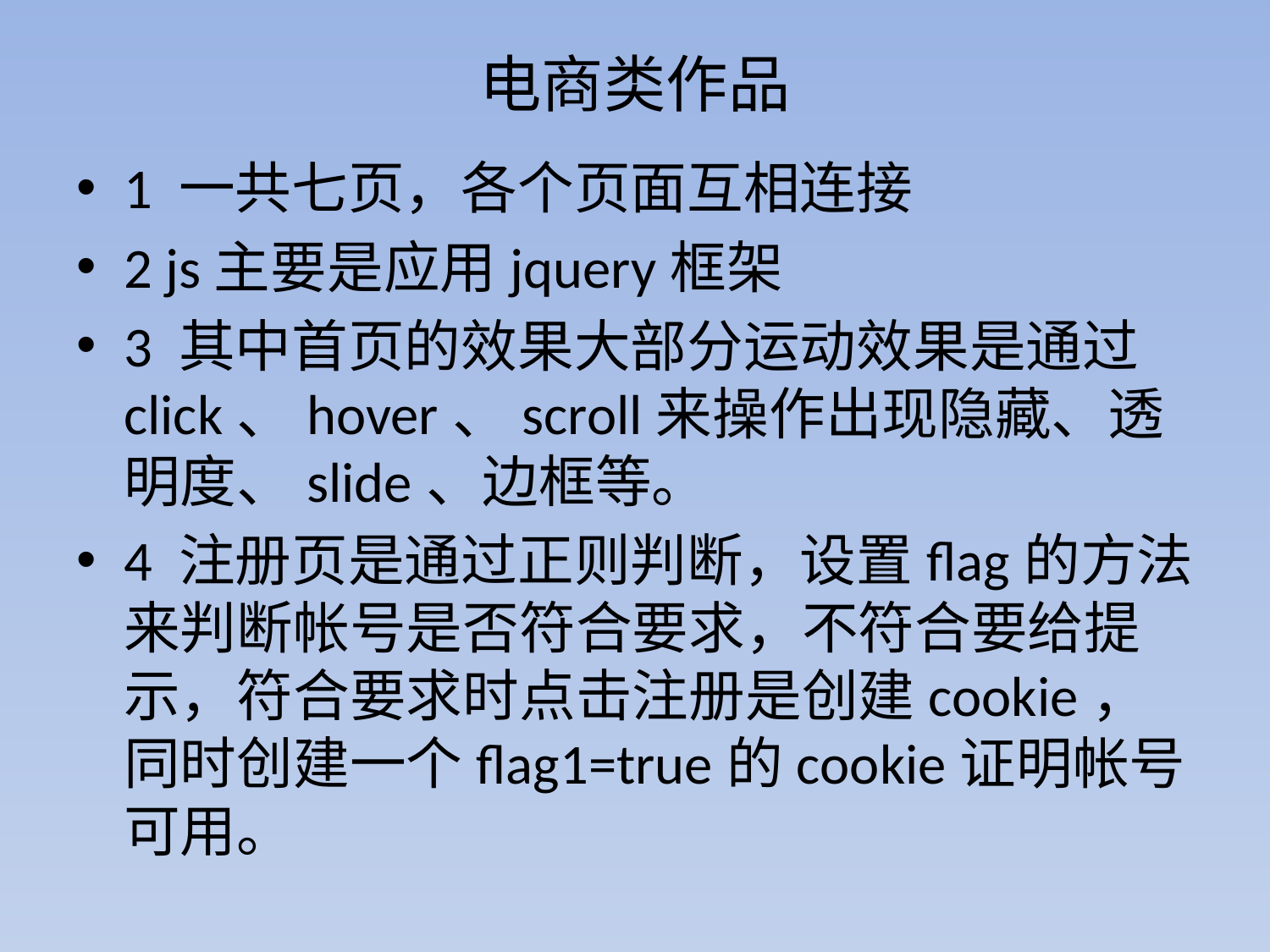

# 电商类作品
1 一共七页，各个页面互相连接
2 js主要是应用jquery框架
3 其中首页的效果大部分运动效果是通过click、hover、scroll来操作出现隐藏、透明度、slide、边框等。
4 注册页是通过正则判断，设置flag的方法来判断帐号是否符合要求，不符合要给提示，符合要求时点击注册是创建cookie，同时创建一个flag1=true的cookie证明帐号可用。